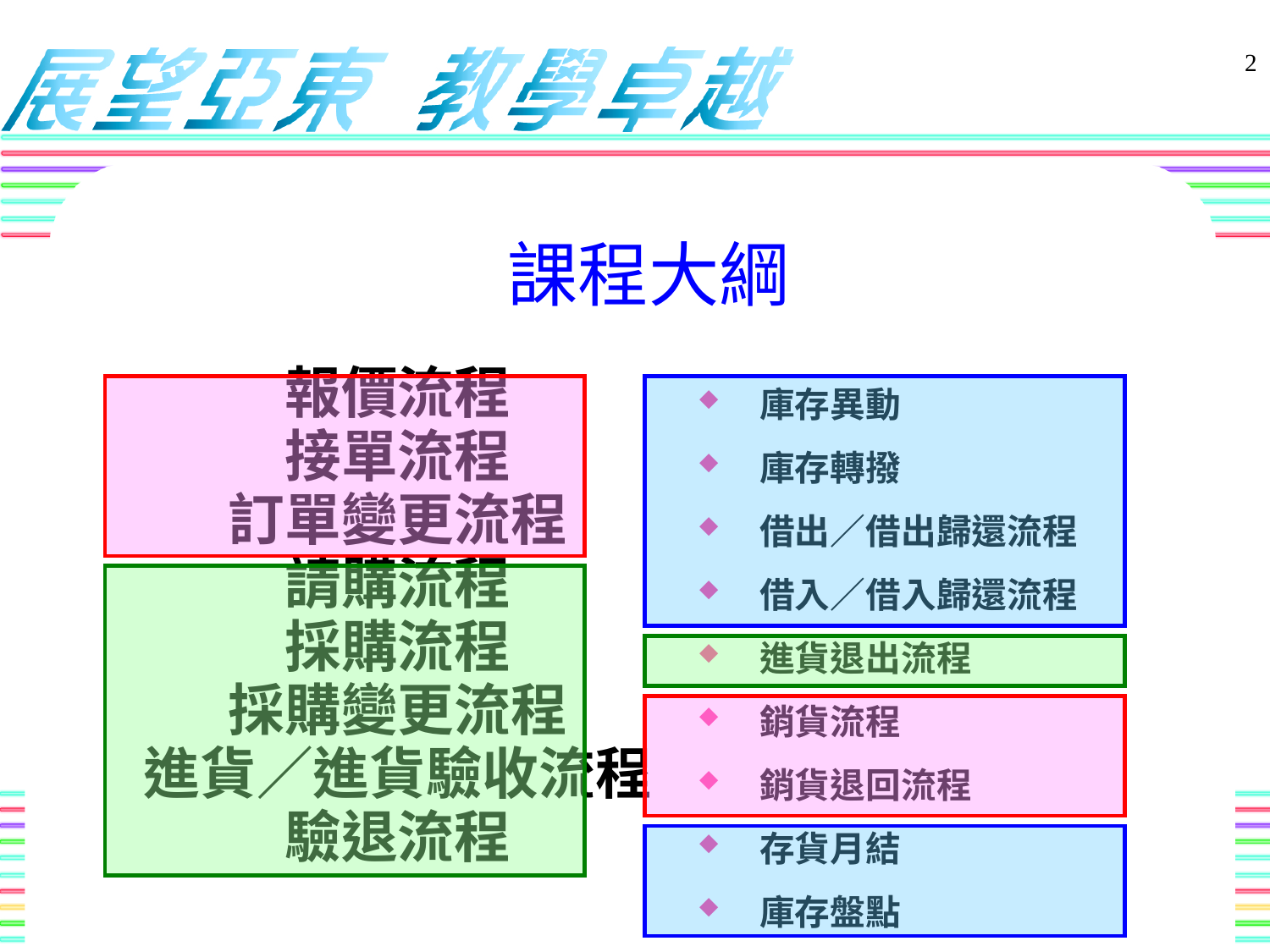

2
課程大綱

報價流程
接單流程
訂單變更流程
請購流程
採購流程
採購變更流程
進貨／進貨驗收流程
驗退流程

庫存異動
庫存轉撥
借出／借出歸還流程
借入／借入歸還流程
進貨退出流程
銷貨流程
銷貨退回流程
存貨月結
庫存盤點